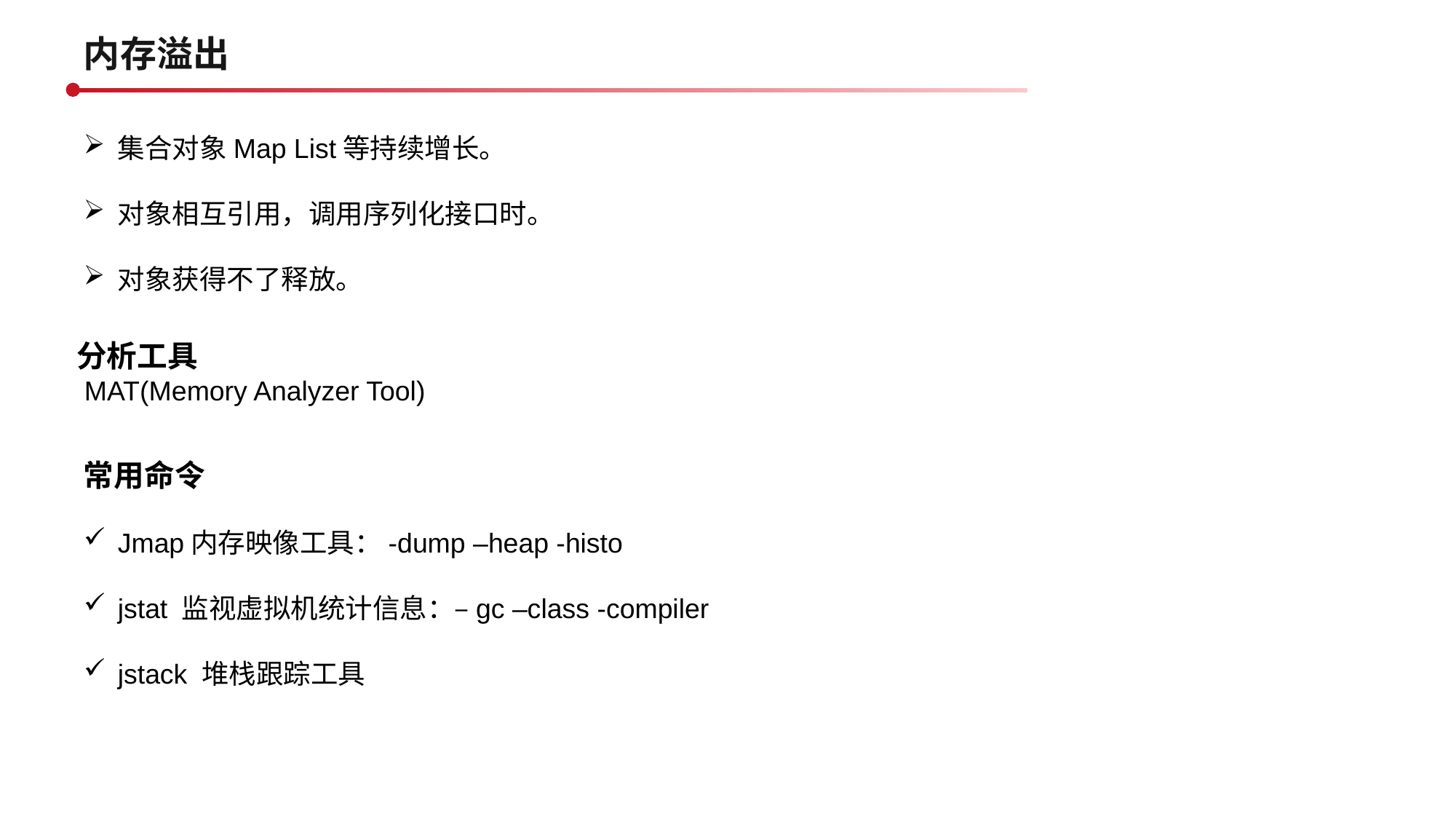

内存溢出

集合对象Map List等持续增长。

对象相互引用，调用序列化接口时。

对象获得不了释放。
分析工具
 MAT(Memory Analyzer Tool)
常用命令

Jmap内存映像工具：-dump –heap -histo

jstat 监视虚拟机统计信息：–gc –class -compiler

jstack 堆栈跟踪工具